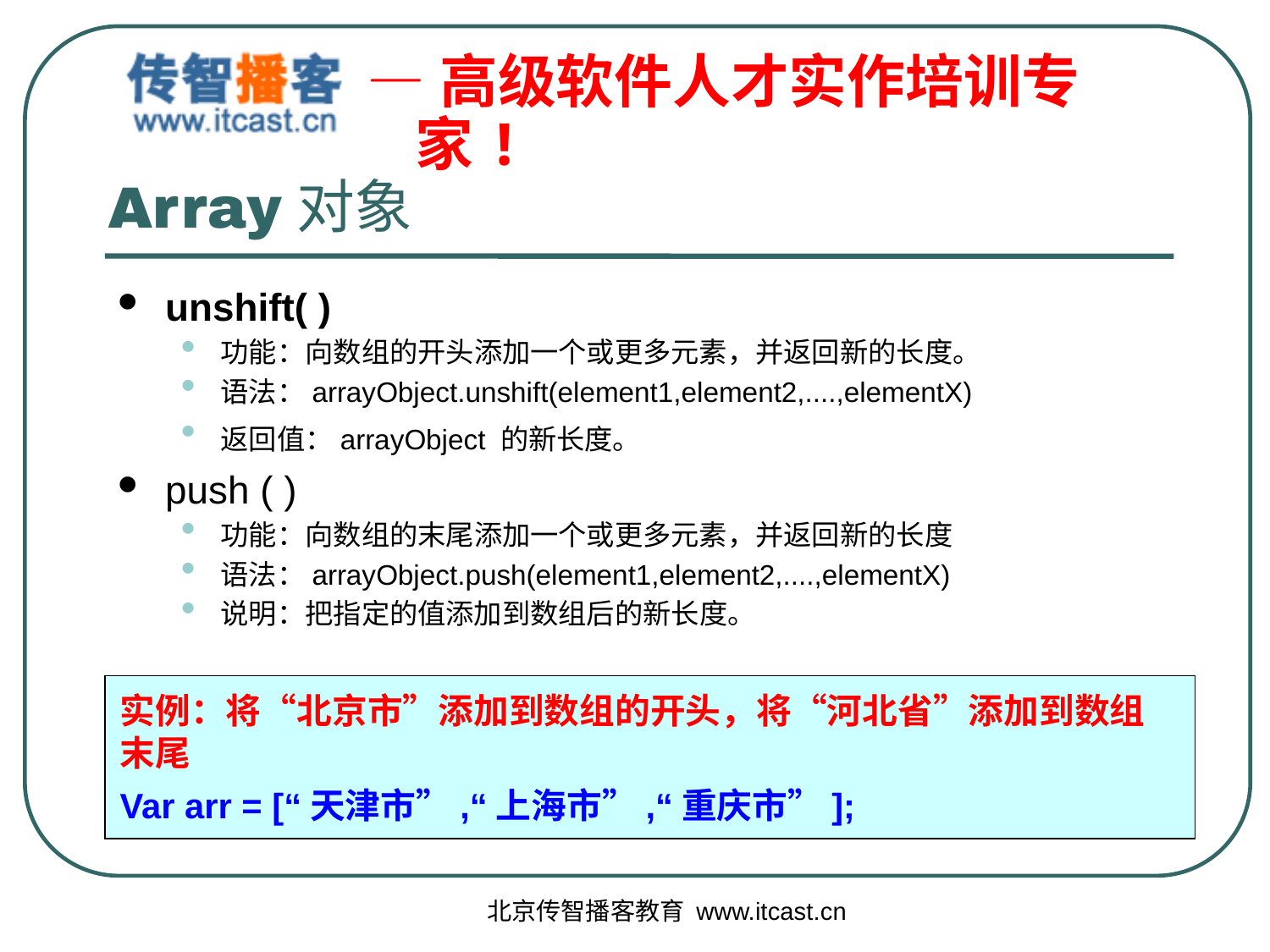

# Array对象
unshift( )
功能：向数组的开头添加一个或更多元素，并返回新的长度。
语法：arrayObject.unshift(element1,element2,....,elementX)
返回值：arrayObject 的新长度。
push ( )
功能：向数组的末尾添加一个或更多元素，并返回新的长度
语法：arrayObject.push(element1,element2,....,elementX)
说明：把指定的值添加到数组后的新长度。
实例：将“北京市”添加到数组的开头，将“河北省”添加到数组末尾
Var arr = [“天津市”,“上海市”,“重庆市”];